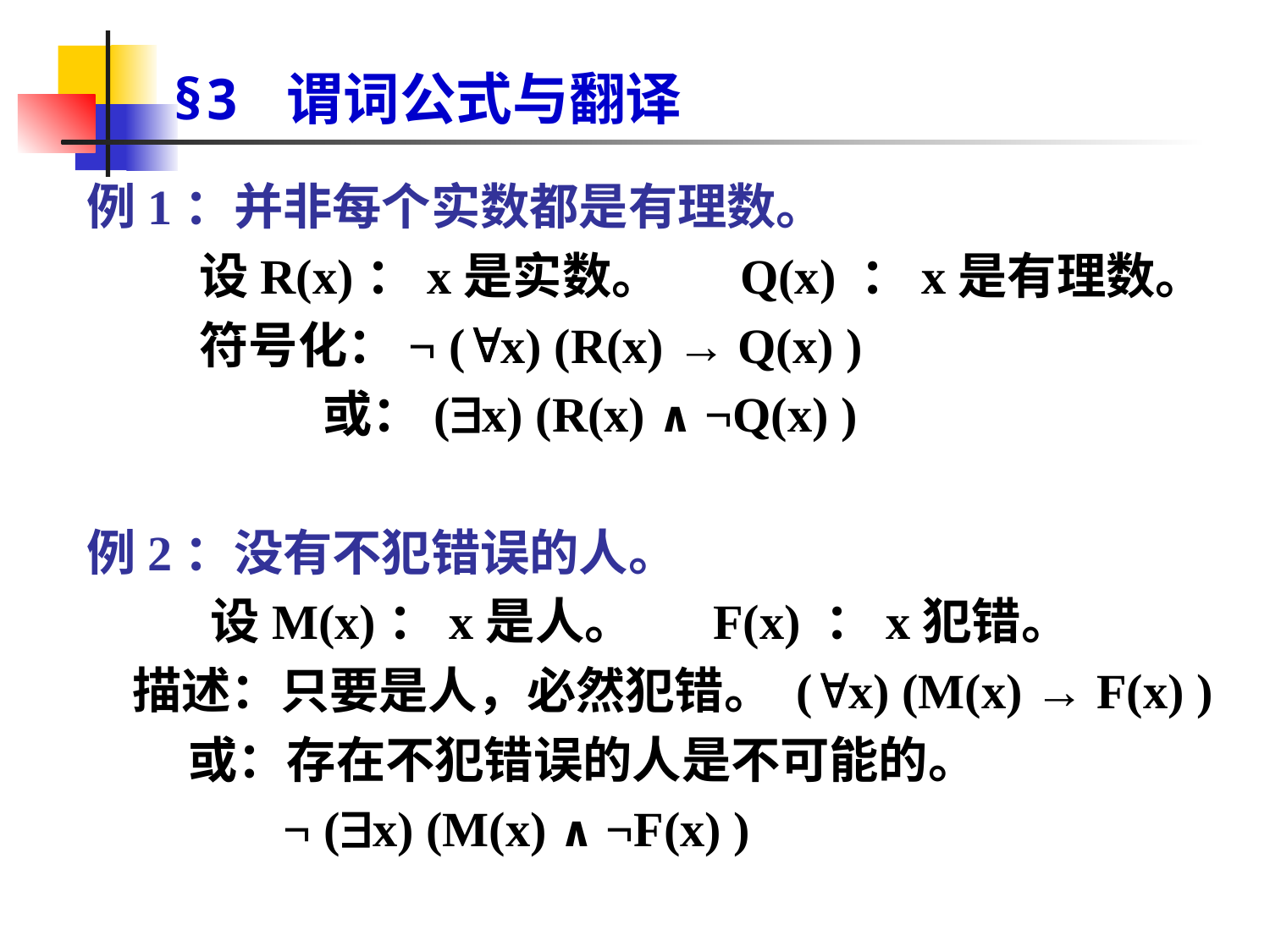

# §3 谓词公式与翻译
例1：并非每个实数都是有理数。
         设R(x)：x是实数。      Q(x) ：x是有理数。
         符号化：¬ (∀x) (R(x) → Q(x) )
                    或：(∃x) (R(x) ∧ ¬Q(x) )

例2：没有不犯错误的人。
          设M(x)：x是人。      F(x) ：x犯错。
   描述：只要是人，必然犯错。 (∀x) (M(x) → F(x) )
        或：存在不犯错误的人是不可能的。
                ¬ (∃x) (M(x) ∧ ¬F(x) )
32